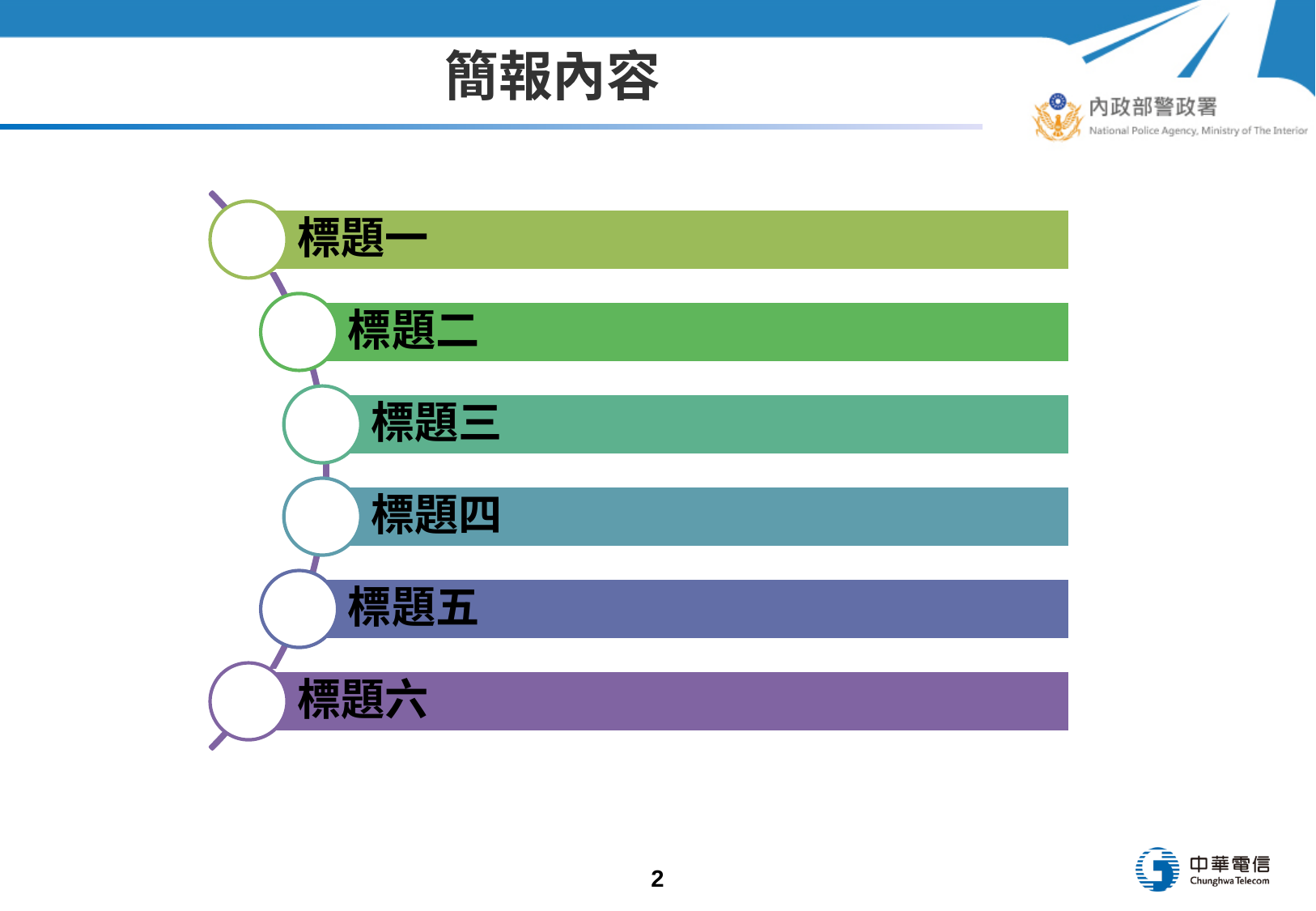

# 簡報內容
標題一
標題二
標題三
標題四
標題五
標題六
壹
貳
參
肆
伍
陸
2